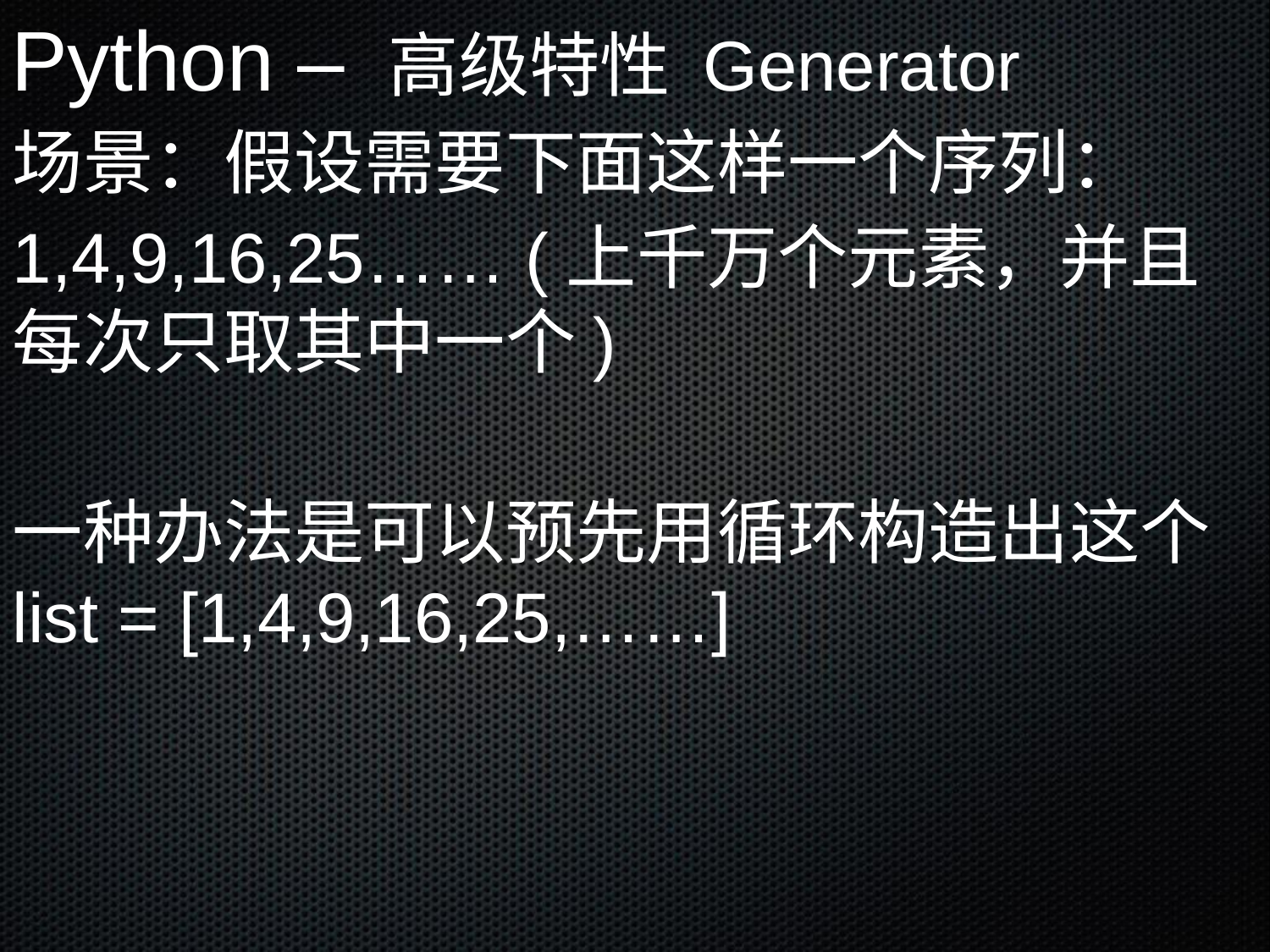

Python – 高级特性 Generator
场景：假设需要下面这样一个序列：
1,4,9,16,25…… (上千万个元素，并且每次只取其中一个)

一种办法是可以预先用循环构造出这个list = [1,4,9,16,25,……]